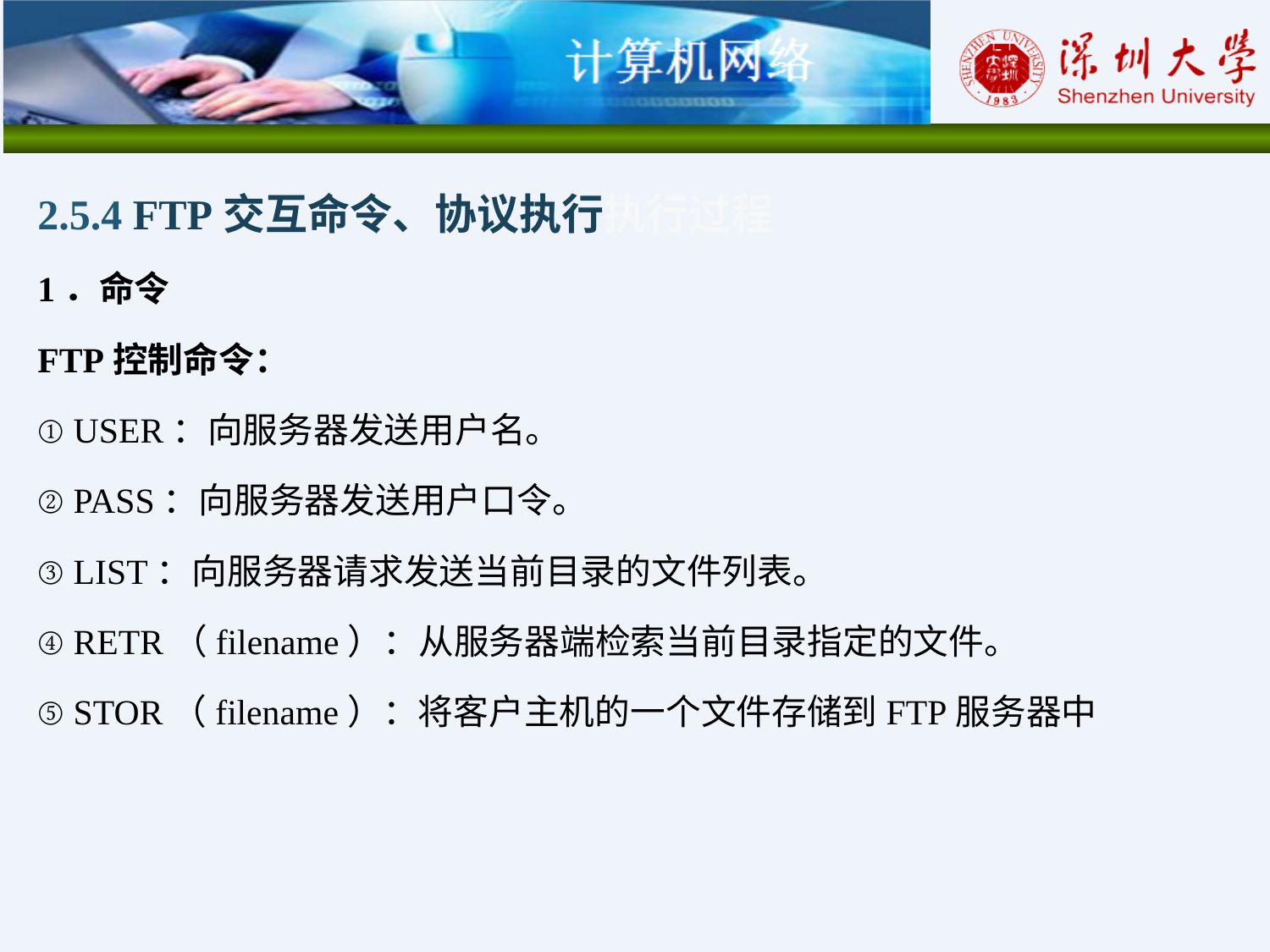

2.5.4 FTP交互命令、协议执行执行过程
1．命令
FTP控制命令：
① USER：向服务器发送用户名。
② PASS：向服务器发送用户口令。
③ LIST：向服务器请求发送当前目录的文件列表。
④ RETR（filename）：从服务器端检索当前目录指定的文件。
⑤ STOR（filename）：将客户主机的一个文件存储到FTP服务器中